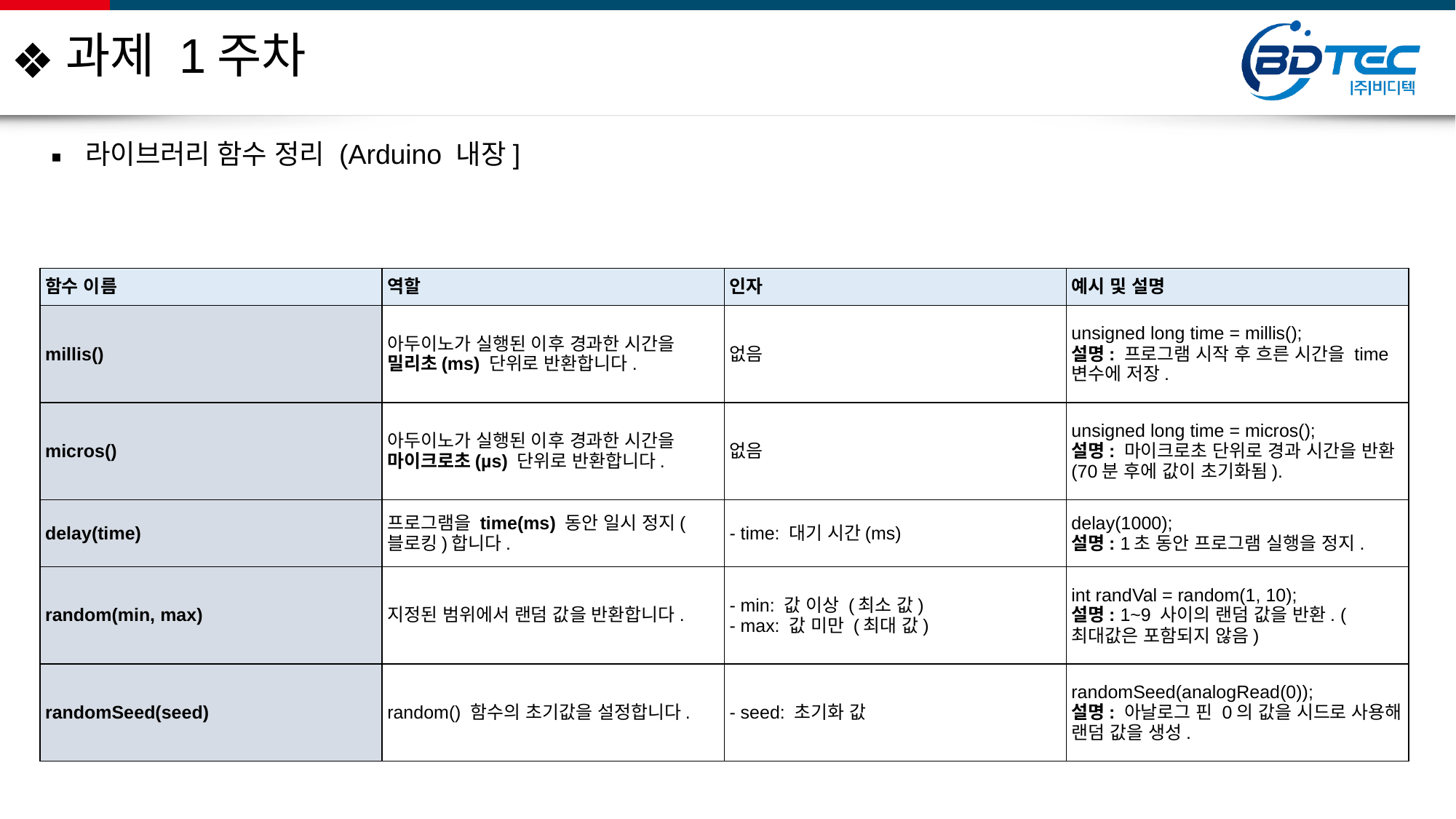

과제 1주차
라이브러리 함수 정리 (Arduino 내장]
| 함수 이름 | 역할 | 인자 | 예시 및 설명 |
| --- | --- | --- | --- |
| millis() | 아두이노가 실행된 이후 경과한 시간을 밀리초(ms) 단위로 반환합니다. | 없음 | unsigned long time = millis(); 설명: 프로그램 시작 후 흐른 시간을 time 변수에 저장. |
| micros() | 아두이노가 실행된 이후 경과한 시간을 마이크로초(µs) 단위로 반환합니다. | 없음 | unsigned long time = micros(); 설명: 마이크로초 단위로 경과 시간을 반환 (70분 후에 값이 초기화됨). |
| delay(time) | 프로그램을 time(ms) 동안 일시 정지(블로킹)합니다. | - time: 대기 시간(ms) | delay(1000); 설명: 1초 동안 프로그램 실행을 정지. |
| random(min, max) | 지정된 범위에서 랜덤 값을 반환합니다. | - min: 값 이상 (최소 값) - max: 값 미만 (최대 값) | int randVal = random(1, 10); 설명: 1~9 사이의 랜덤 값을 반환. (최대값은 포함되지 않음) |
| randomSeed(seed) | random() 함수의 초기값을 설정합니다. | - seed: 초기화 값 | randomSeed(analogRead(0)); 설명: 아날로그 핀 0의 값을 시드로 사용해 랜덤 값을 생성. |